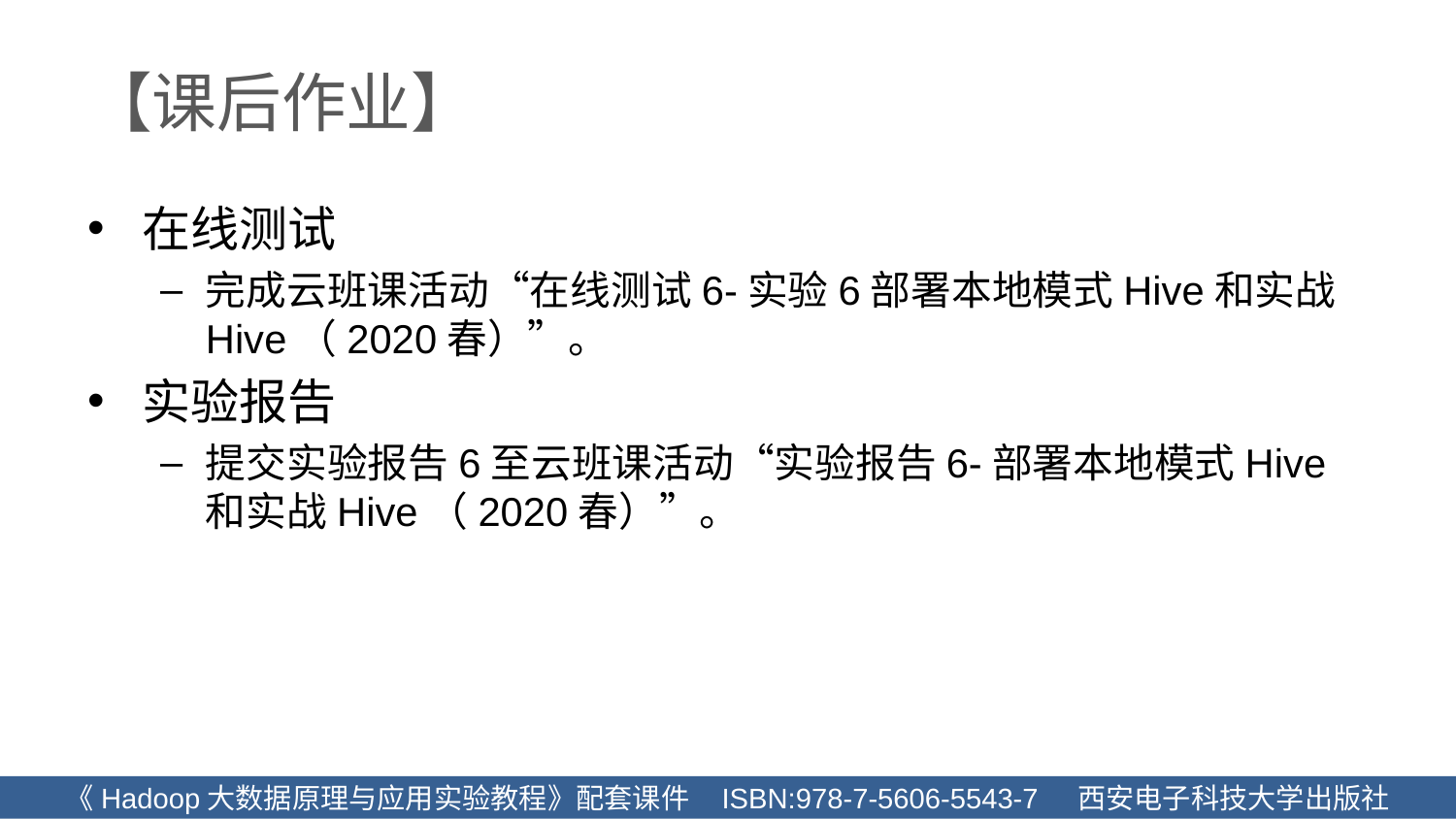

# 【课后作业】
在线测试
完成云班课活动“在线测试6-实验6部署本地模式Hive和实战Hive（2020春）”。
实验报告
提交实验报告6至云班课活动“实验报告6-部署本地模式Hive和实战Hive（2020春）”。